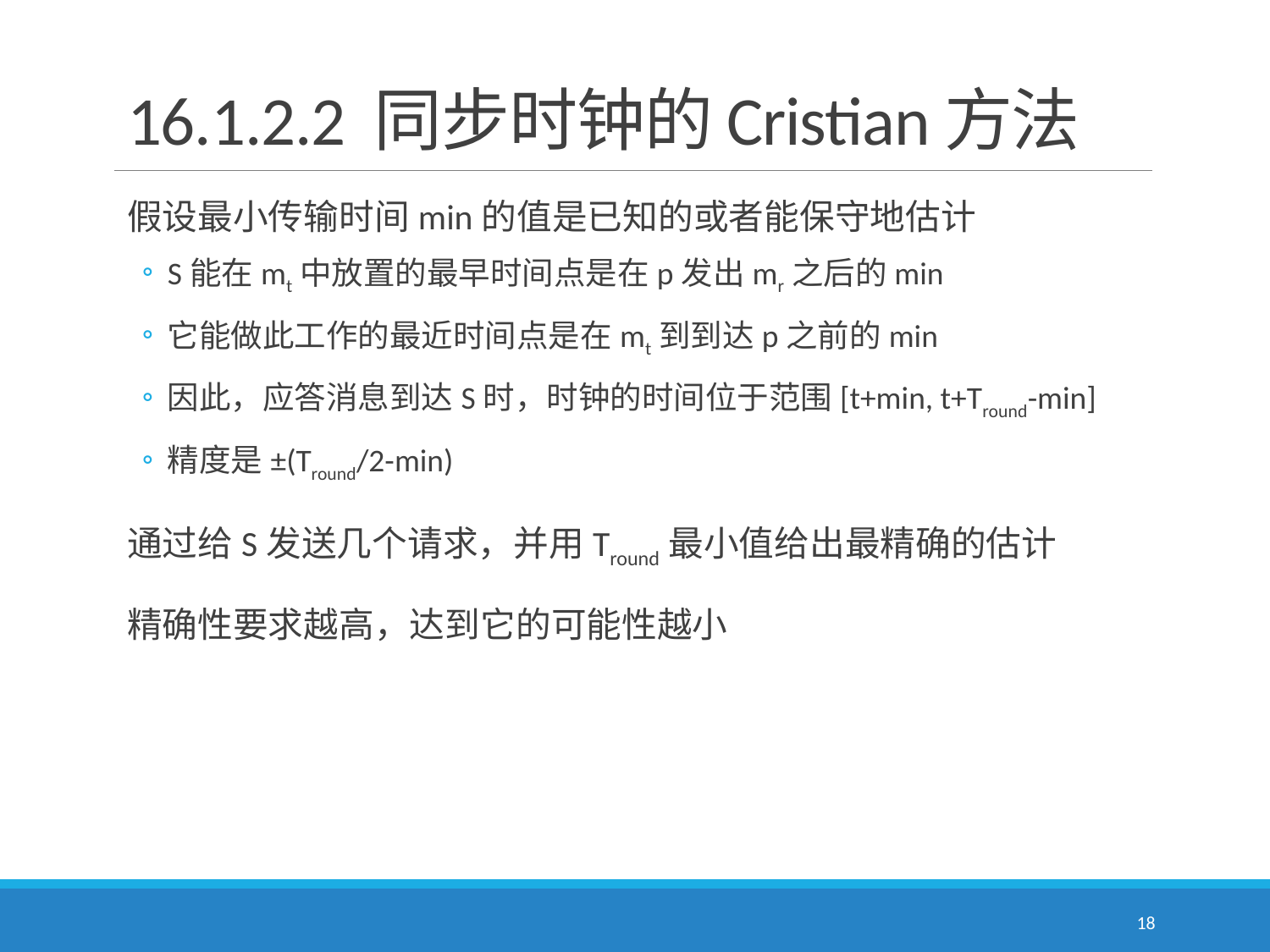

# 16.1.2.2 同步时钟的Cristian方法
假设最小传输时间min的值是已知的或者能保守地估计
S能在mt中放置的最早时间点是在p发出mr之后的min
它能做此工作的最近时间点是在mt到到达p之前的min
因此，应答消息到达S时，时钟的时间位于范围[t+min, t+Tround-min]
精度是±(Tround/2-min)
通过给S发送几个请求，并用Tround最小值给出最精确的估计
精确性要求越高，达到它的可能性越小
18